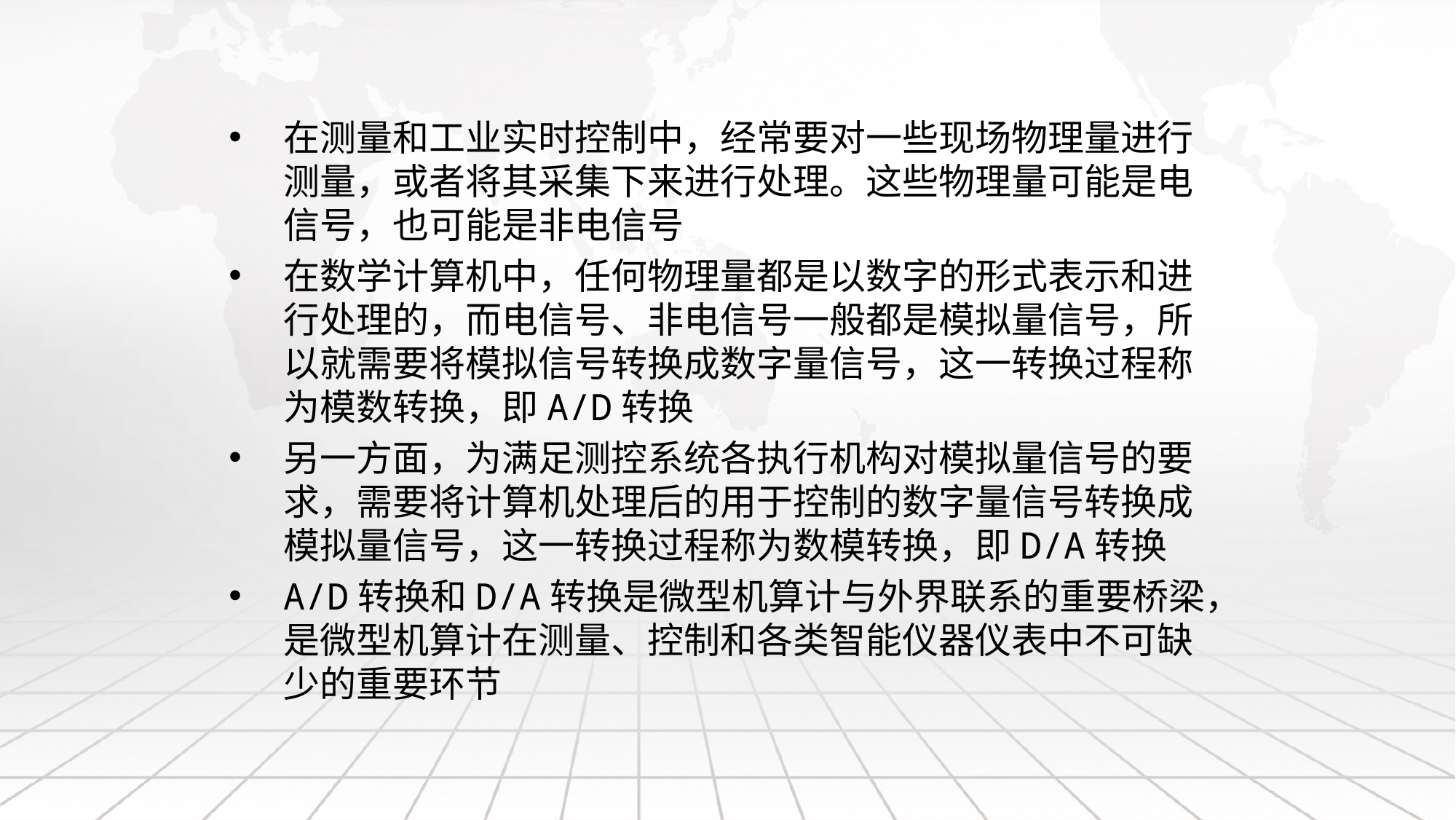

在测量和工业实时控制中，经常要对一些现场物理量进行测量，或者将其采集下来进行处理。这些物理量可能是电信号，也可能是非电信号
在数学计算机中，任何物理量都是以数字的形式表示和进行处理的，而电信号、非电信号一般都是模拟量信号，所以就需要将模拟信号转换成数字量信号，这一转换过程称为模数转换，即A/D转换
另一方面，为满足测控系统各执行机构对模拟量信号的要求，需要将计算机处理后的用于控制的数字量信号转换成模拟量信号，这一转换过程称为数模转换，即D/A转换
A/D转换和D/A转换是微型机算计与外界联系的重要桥梁，是微型机算计在测量、控制和各类智能仪器仪表中不可缺少的重要环节